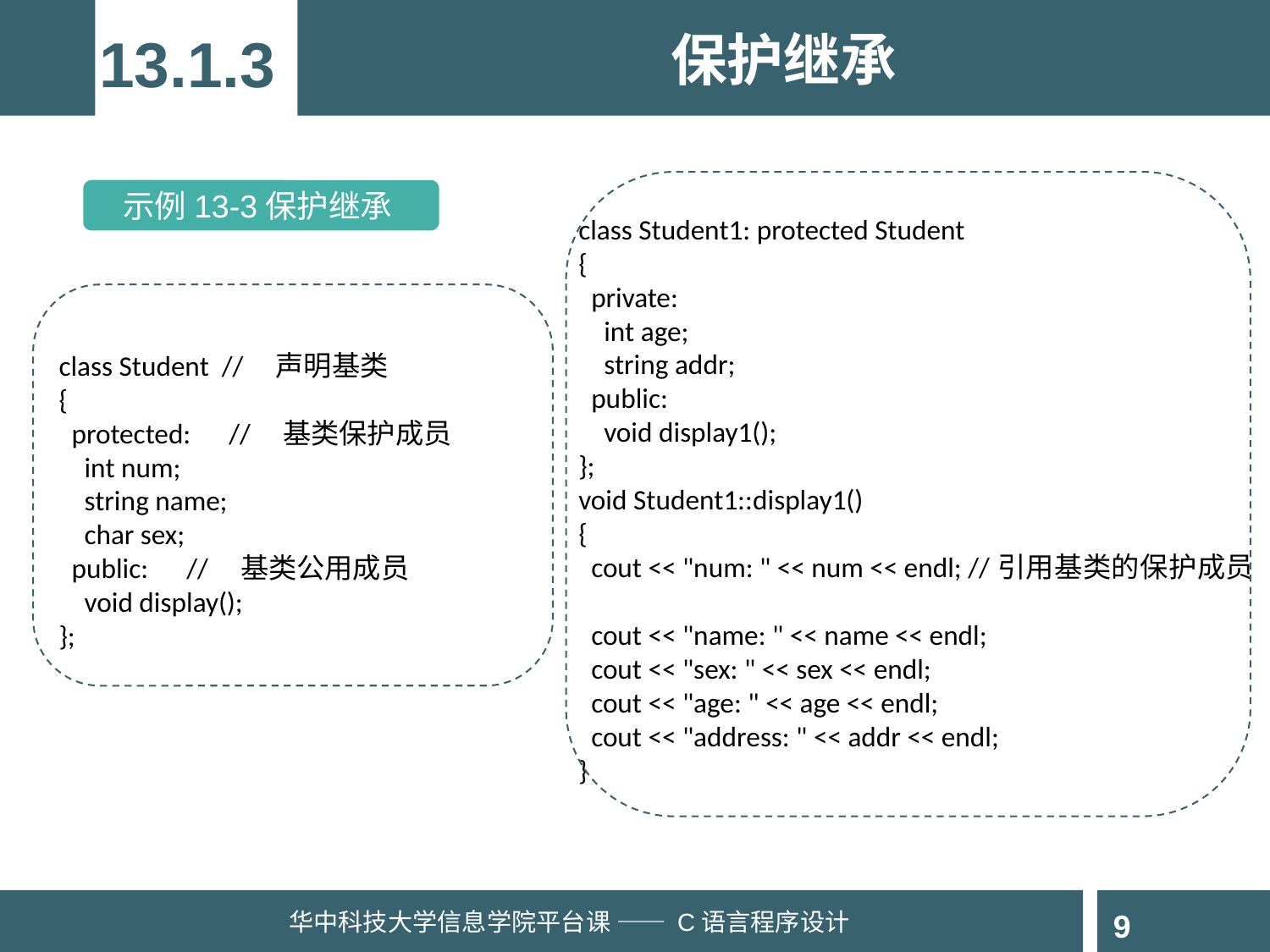

保护继承
13.1.3

示例13-3保护继承
class Student1: protected Student
{
  private:
    int age;
    string addr;
  public:
    void display1();
};
void Student1::display1()
{
  cout << "num: " << num << endl; //引用基类的保护成员
  cout << "name: " << name << endl;
  cout << "sex: " << sex << endl;
  cout << "age: " << age << endl;
  cout << "address: " << addr << endl;
}

class Student  //    声明基类
{
  protected:      //    基类保护成员
    int num;
    string name;
    char sex;
  public:      //    基类公用成员
    void display();
};